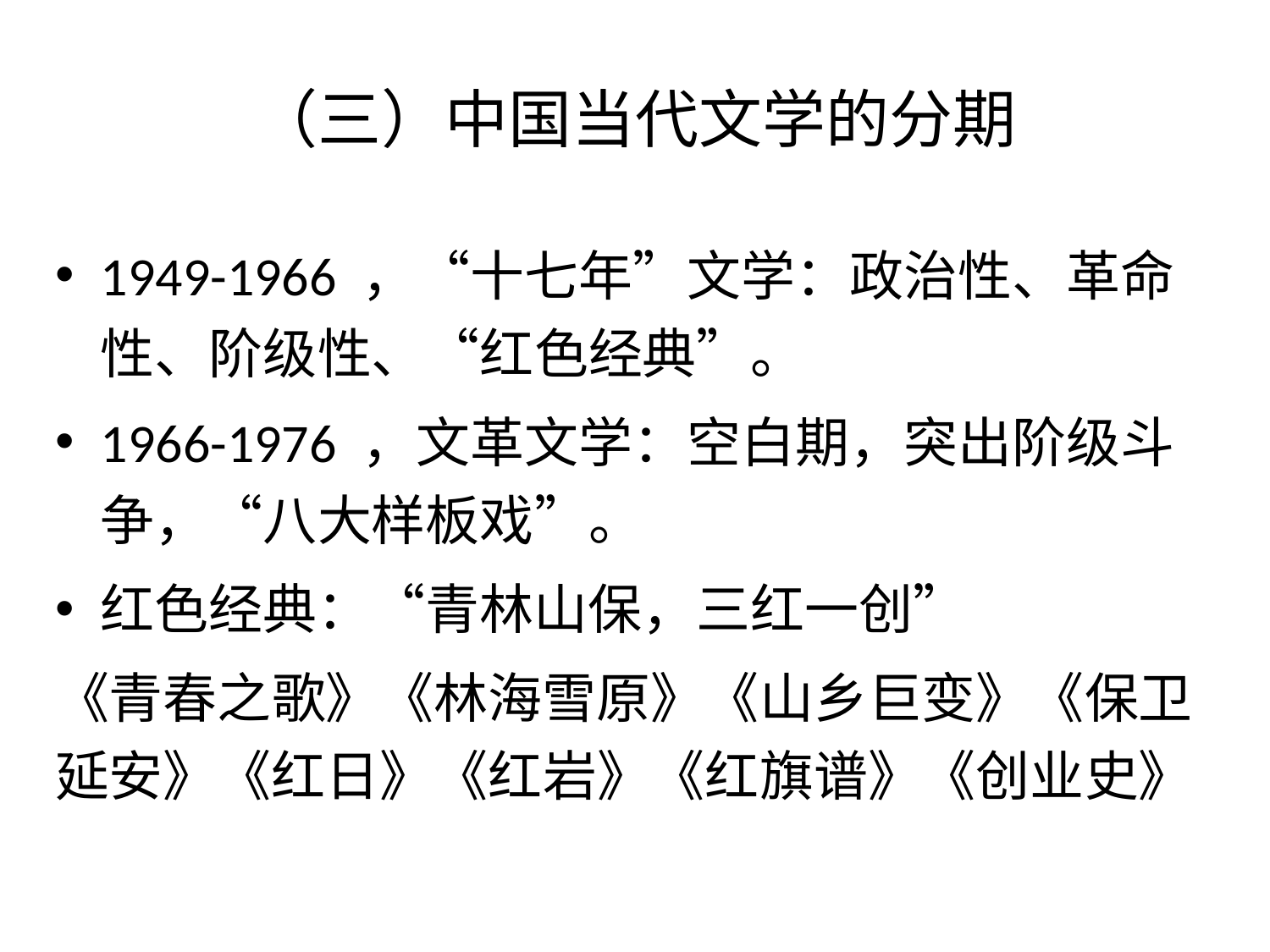

# （三）中国当代文学的分期
1949-1966 ，“十七年”文学：政治性、革命性、阶级性、“红色经典”。
1966-1976 ，文革文学：空白期，突出阶级斗争，“八大样板戏”。
红色经典：“青林山保，三红一创”
《青春之歌》《林海雪原》《山乡巨变》《保卫延安》《红日》《红岩》《红旗谱》《创业史》